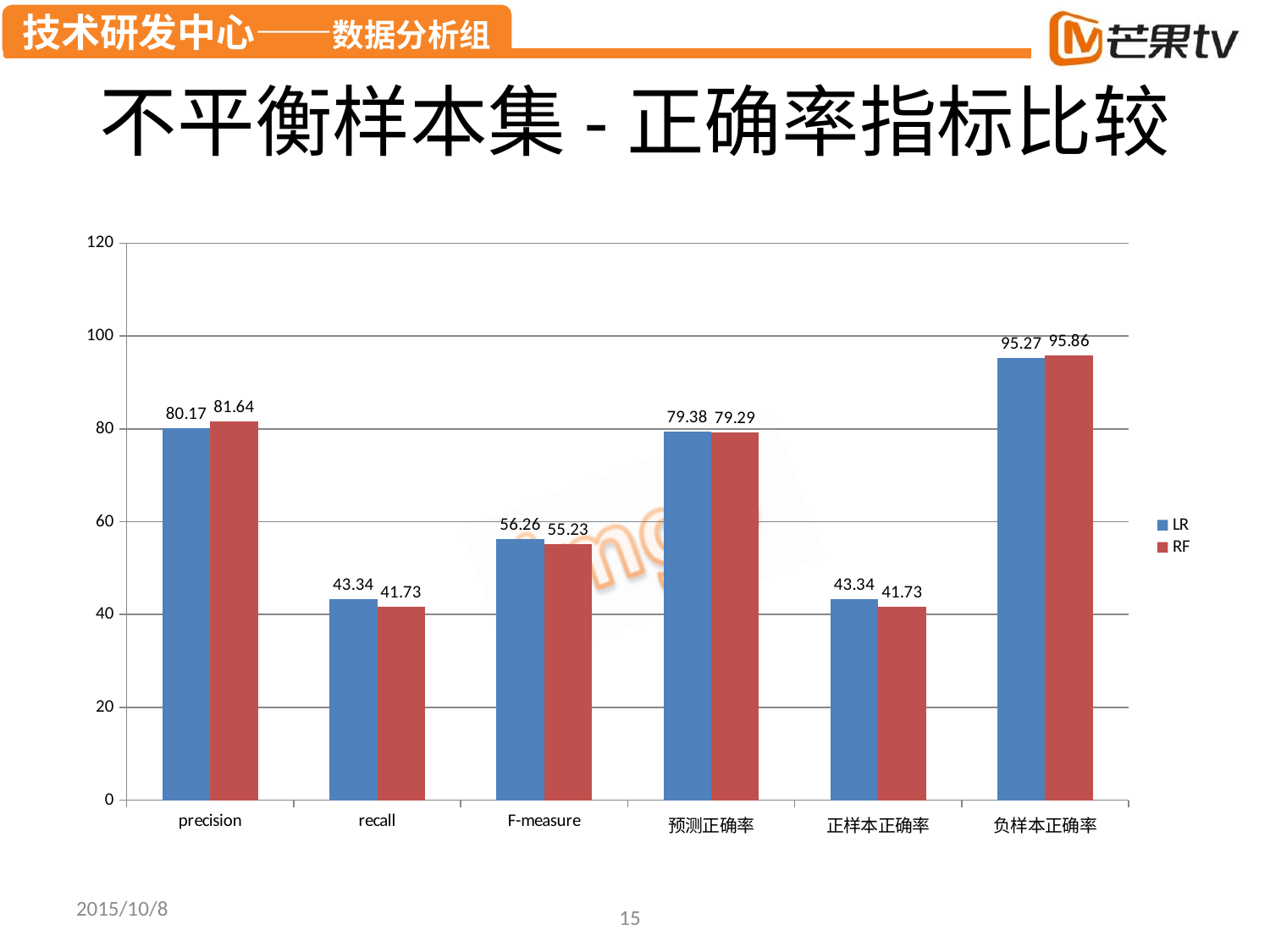

# 不平衡样本集-正确率指标比较

### Chart

| Category | LR | RF |
|---|---|---|
| precision | 80.16999999999997 | 81.64 |
| recall | 43.34 | 41.73 |
| F-measure | 56.26 | 55.23 |
| 预测正确率 | 79.38 | 79.29 |
| 正样本正确率 | 43.34 | 41.73 |
| 负样本正确率 | 95.27 | 95.86 |
2015/10/8
15